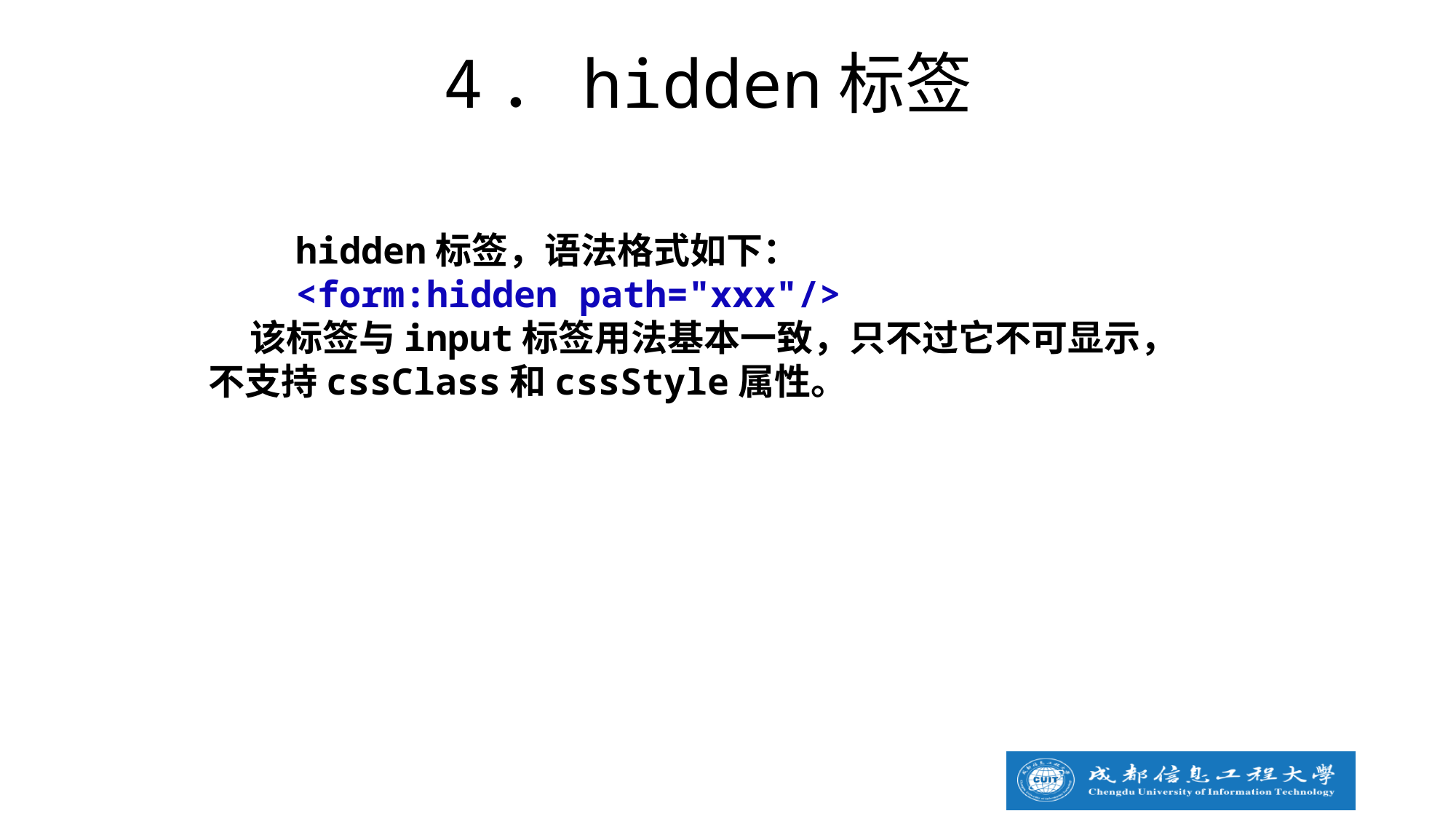

4．hidden标签
    hidden标签，语法格式如下：
    <form:hidden path="xxx"/>
    该标签与input标签用法基本一致，只不过它不可显示，不支持cssClass和cssStyle属性。